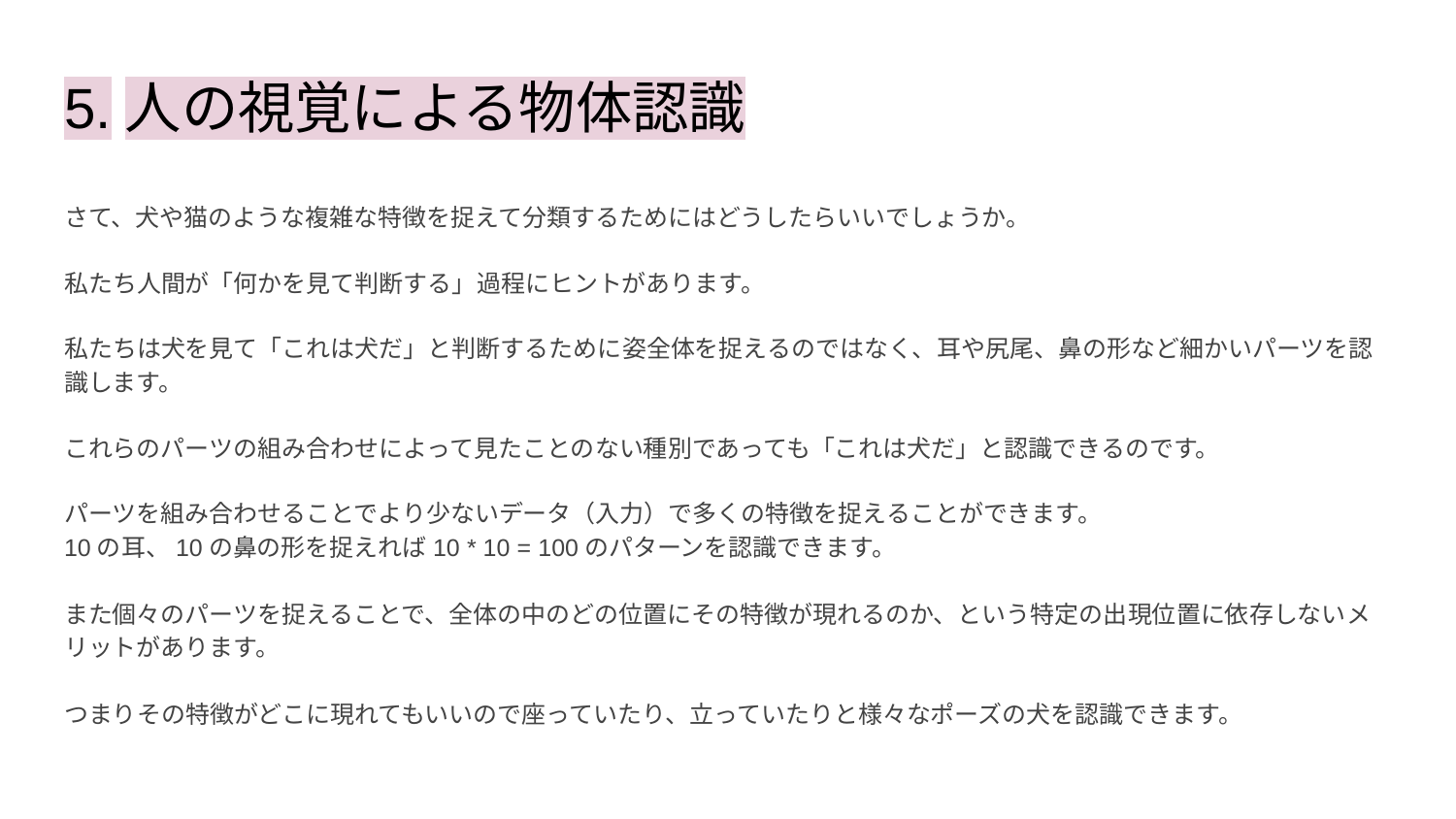

# 5.人の視覚による物体認識
さて、犬や猫のような複雑な特徴を捉えて分類するためにはどうしたらいいでしょうか。
私たち人間が「何かを見て判断する」過程にヒントがあります。
私たちは犬を見て「これは犬だ」と判断するために姿全体を捉えるのではなく、耳や尻尾、鼻の形など細かいパーツを認識します。
これらのパーツの組み合わせによって見たことのない種別であっても「これは犬だ」と認識できるのです。
パーツを組み合わせることでより少ないデータ（入力）で多くの特徴を捉えることができます。
10の耳、10の鼻の形を捉えれば10 * 10 = 100のパターンを認識できます。

また個々のパーツを捉えることで、全体の中のどの位置にその特徴が現れるのか、という特定の出現位置に依存しないメリットがあります。

つまりその特徴がどこに現れてもいいので座っていたり、立っていたりと様々なポーズの犬を認識できます。